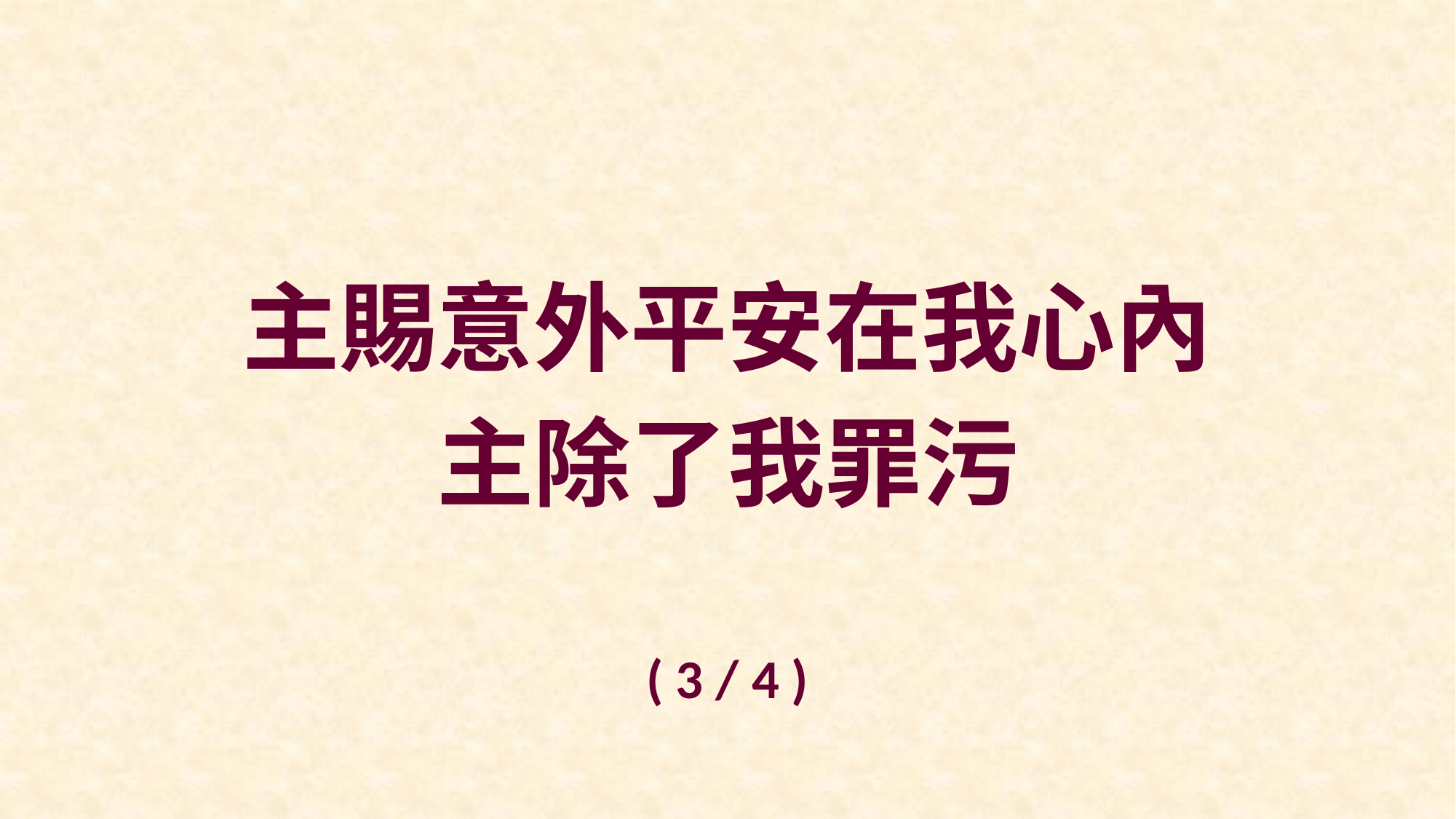

主賜意外平安在我心內
主除了我罪污
( 3 / 4 )